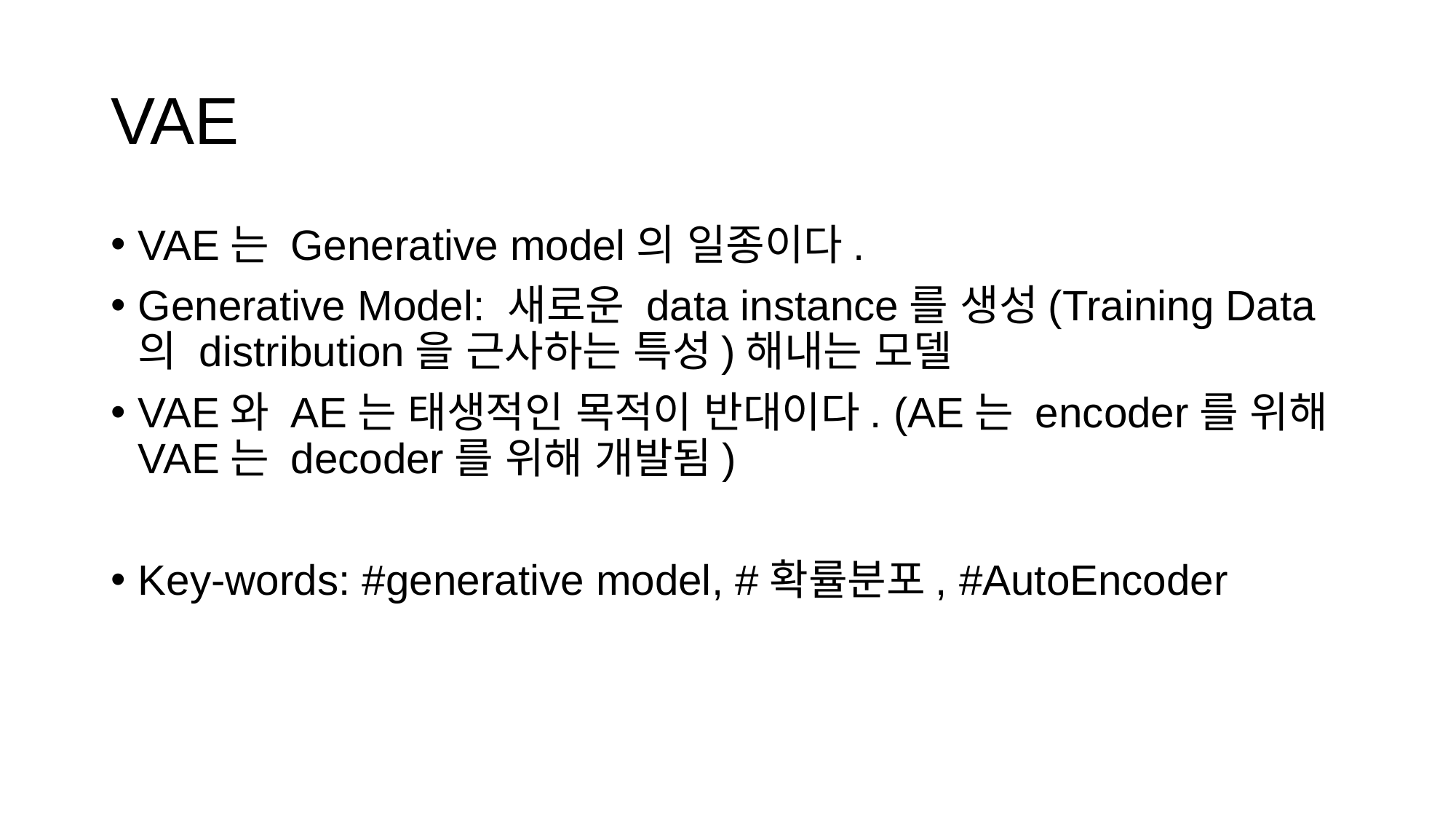

# VAE
VAE는 Generative model의 일종이다.
Generative Model: 새로운 data instance를 생성(Training Data의 distribution을 근사하는 특성)해내는 모델
VAE와 AE는 태생적인 목적이 반대이다. (AE는 encoder를 위해 VAE는 decoder를 위해 개발됨)

Key-words: #generative model, #확률분포, #AutoEncoder